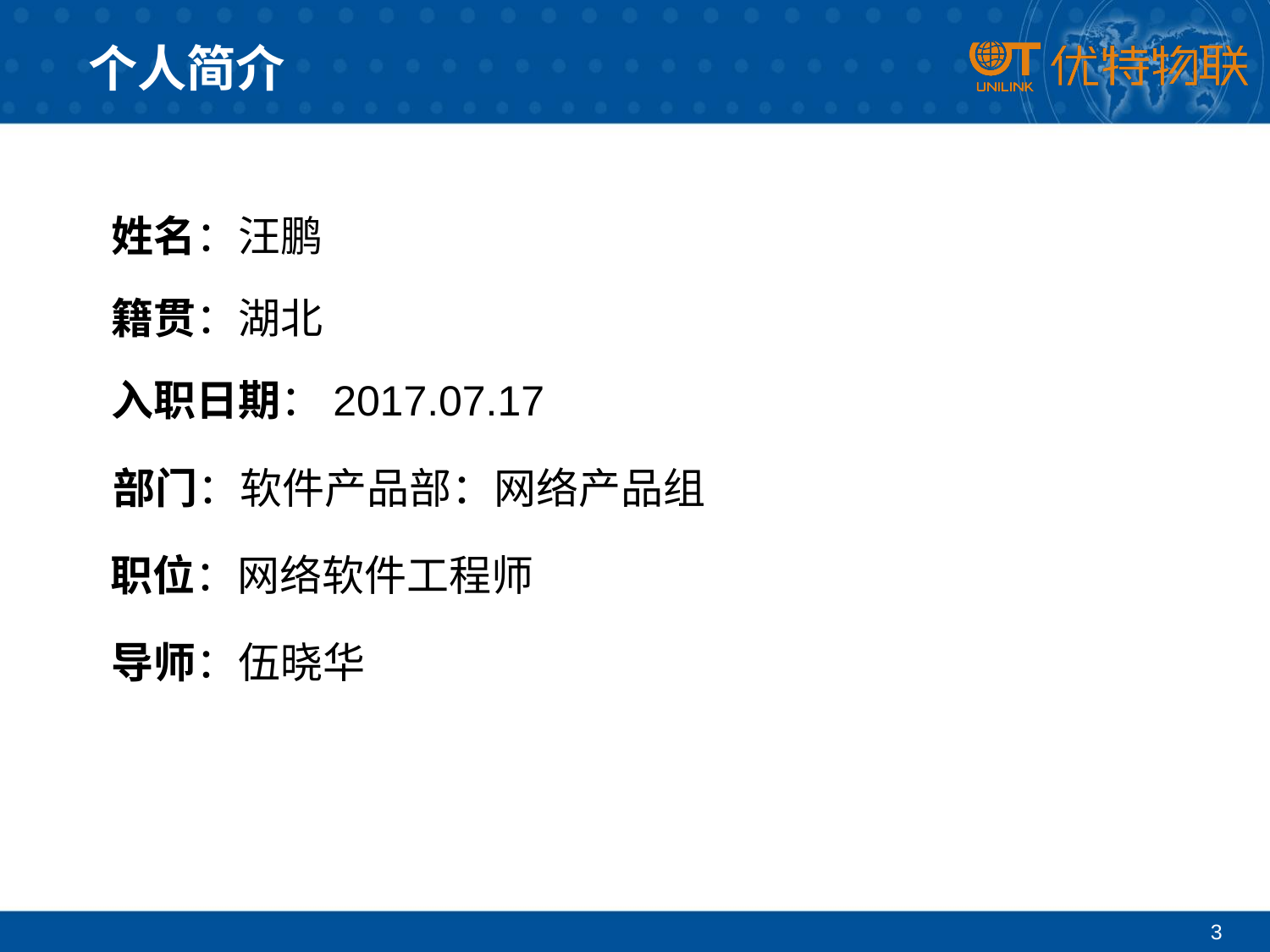

# 个人简介
姓名：汪鹏
籍贯：湖北

入职日期：2017.07.17
部门：软件产品部：网络产品组
职位：网络软件工程师
导师：伍晓华
3